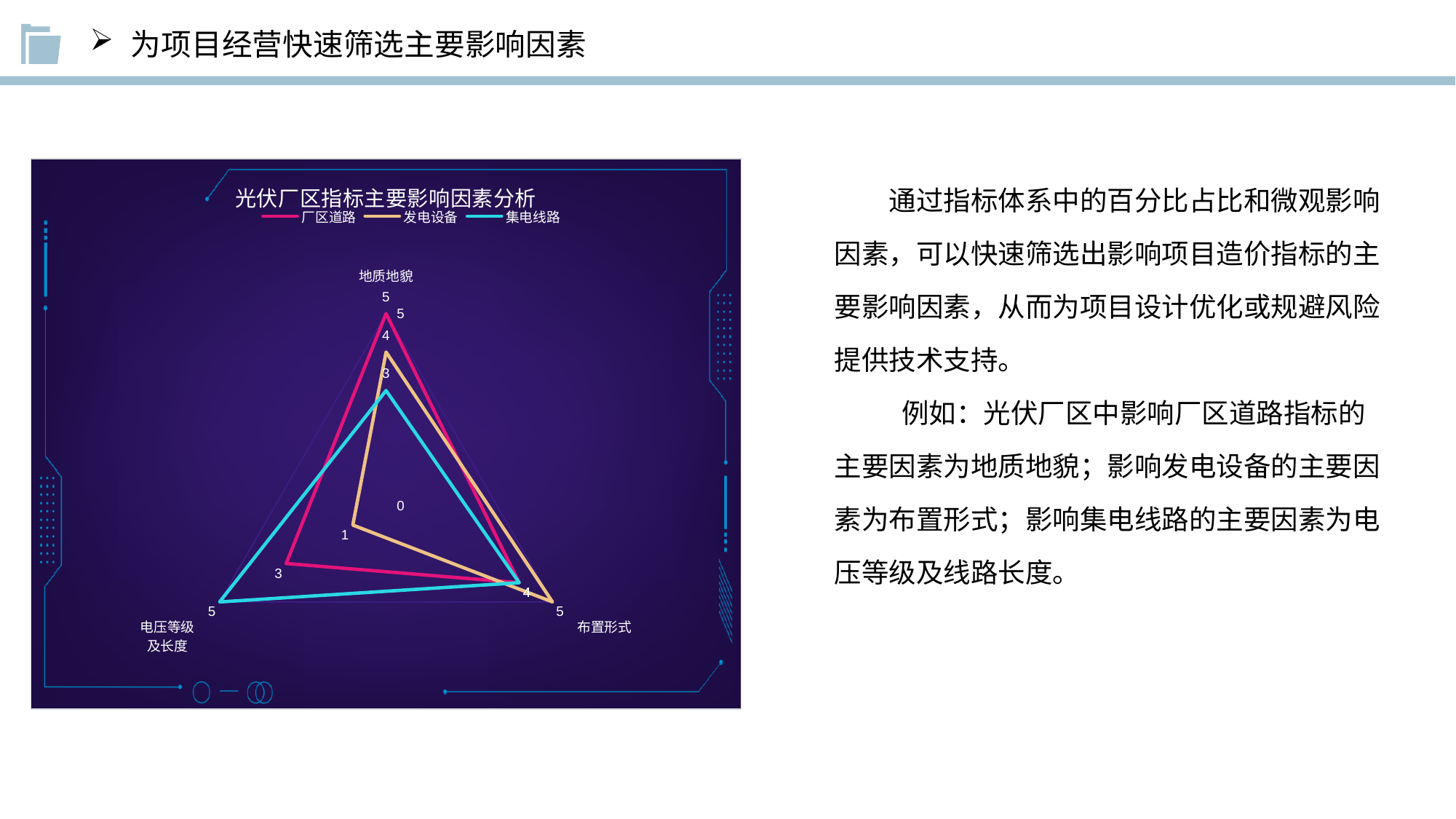

为项目经营快速筛选主要影响因素

### Chart: 光伏厂区指标主要影响因素分析

| Category | 厂区道路 | 发电设备 | 集电线路 |
|---|---|---|---|
| 地质地貌 | 5.0 | 4.0 | 3.0 |
| 布置形式 | 4.0 | 5.0 | 4.0 |
| 电压等级
及长度 | 3.0 | 1.0 | 5.0 |
通过指标体系中的百分比占比和微观影响因素，可以快速筛选出影响项目造价指标的主要影响因素，从而为项目设计优化或规避风险提供技术支持。
 例如：光伏厂区中影响厂区道路指标的主要因素为地质地貌；影响发电设备的主要因素为布置形式；影响集电线路的主要因素为电压等级及线路长度。